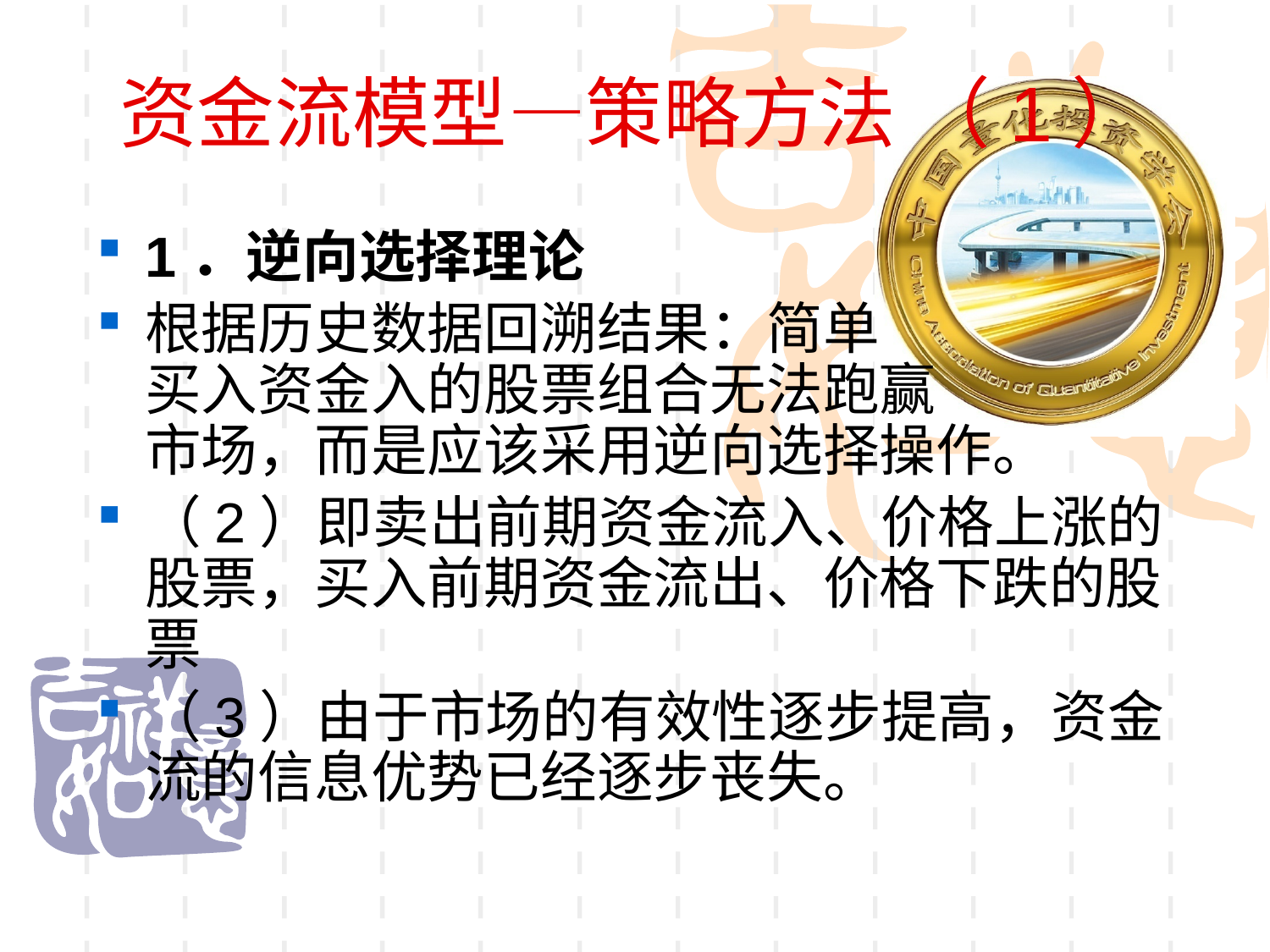

资金流模型—策略方法 （1）
1．逆向选择理论
根据历史数据回溯结果：简单
买入资金入的股票组合无法跑赢
市场，而是应该采用逆向选择操作。
（2）即卖出前期资金流入、价格上涨的
股票，买入前期资金流出、价格下跌的股票
（3）由于市场的有效性逐步提高，资金流的信息优势已经逐步丧失。